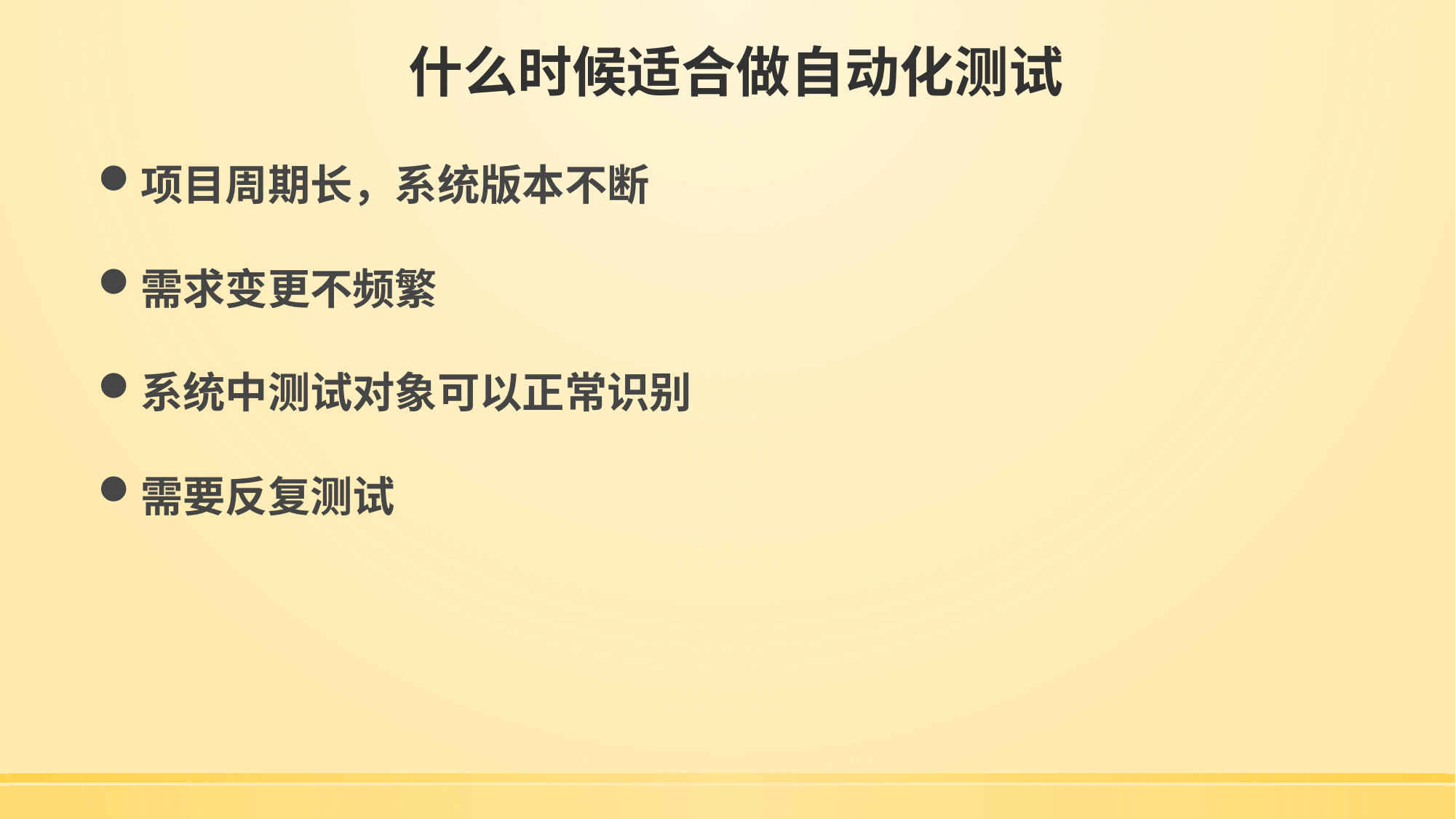

# 什么时候适合做自动化测试
项目周期长，系统版本不断
需求变更不频繁
系统中测试对象可以正常识别
需要反复测试